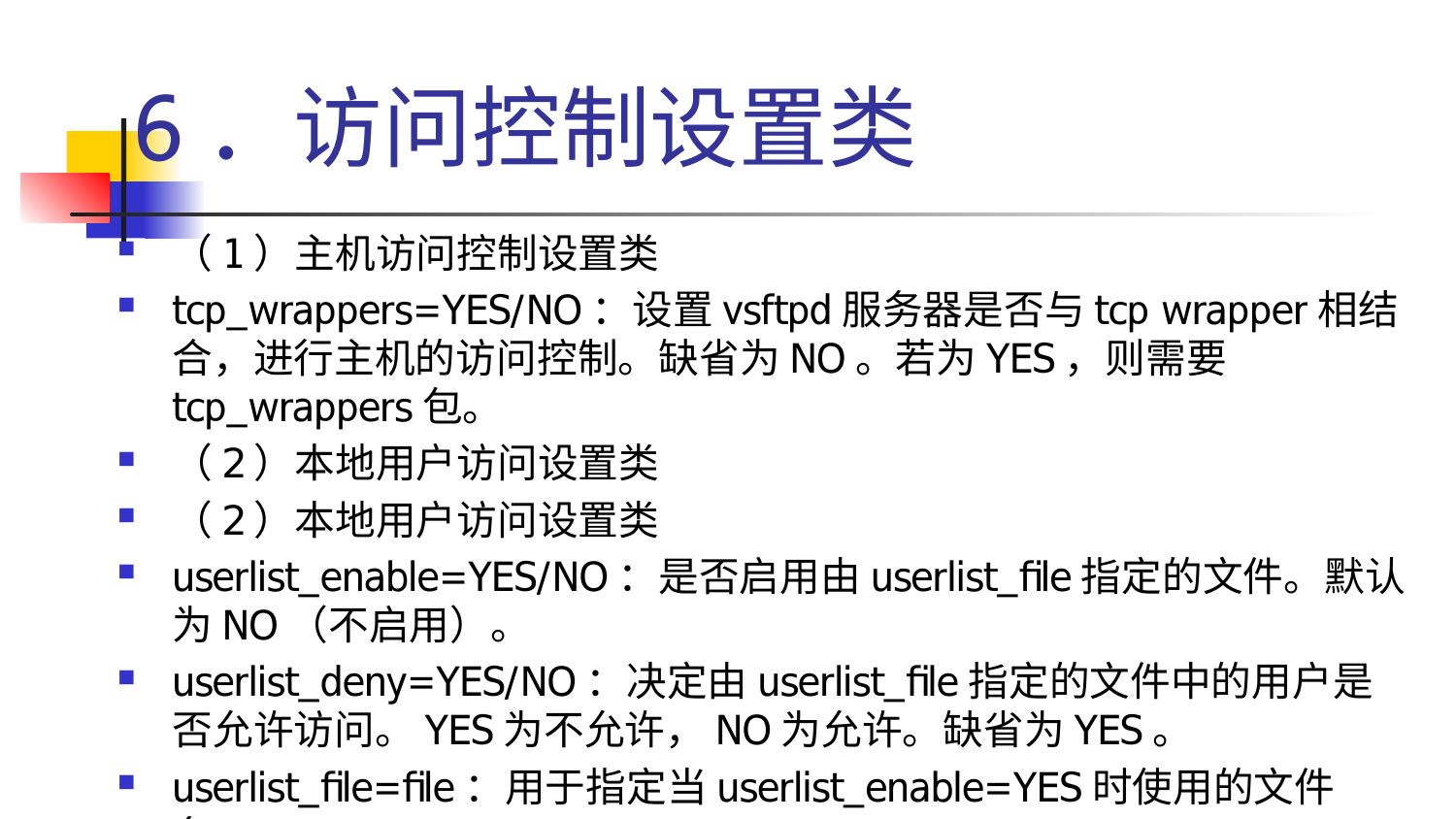

# 6．访问控制设置类
（1）主机访问控制设置类
tcp_wrappers=YES/NO：设置vsftpd服务器是否与tcp wrapper相结合，进行主机的访问控制。缺省为NO。若为YES，则需要tcp_wrappers包。
（2）本地用户访问设置类
（2）本地用户访问设置类
userlist_enable=YES/NO：是否启用由userlist_file指定的文件。默认为NO（不启用）。
userlist_deny=YES/NO：决定由userlist_file指定的文件中的用户是否允许访问。YES为不允许，NO为允许。缺省为YES。
userlist_file=file：用于指定当userlist_enable=YES时使用的文件名。